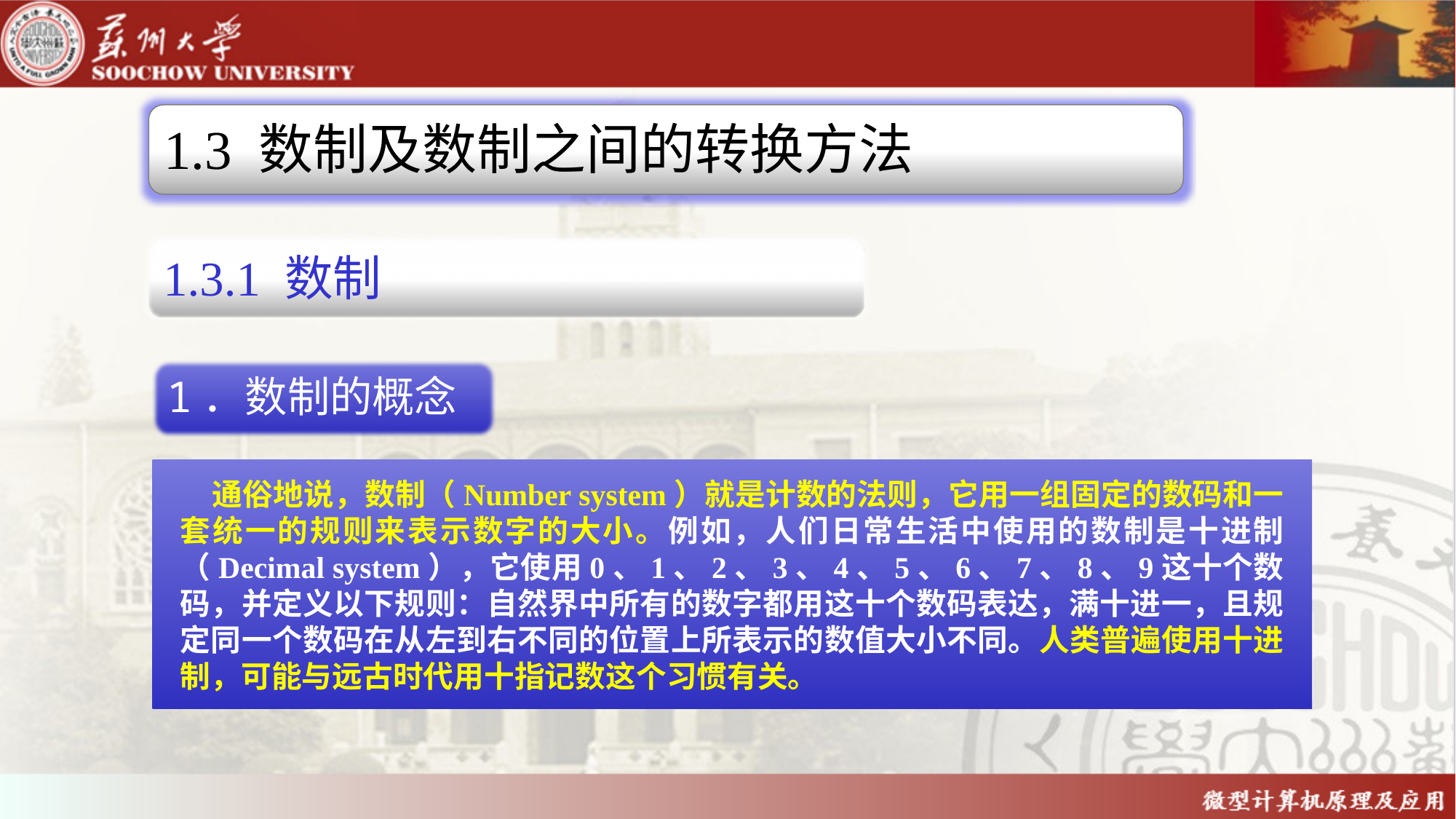

1.3 数制及数制之间的转换方法
1.3.1 数制

1．数制的概念
通俗地说，数制（Number system）就是计数的法则，它用一组固定的数码和一套统一的规则来表示数字的大小。例如，人们日常生活中使用的数制是十进制（Decimal system），它使用0、1、2、3、4、5、6、7、8、9这十个数码，并定义以下规则：自然界中所有的数字都用这十个数码表达，满十进一，且规定同一个数码在从左到右不同的位置上所表示的数值大小不同。人类普遍使用十进制，可能与远古时代用十指记数这个习惯有关。